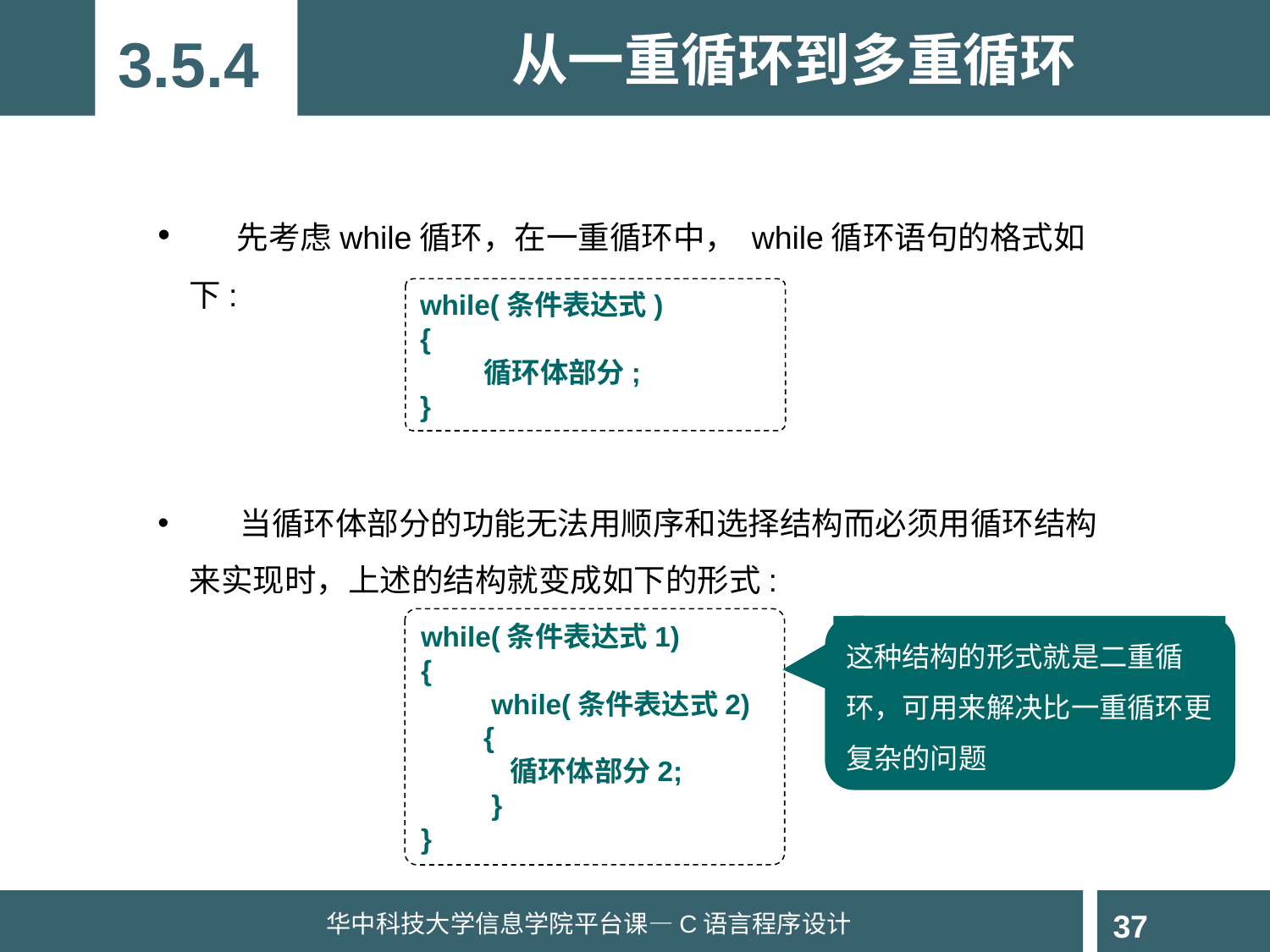

3.5.4
从一重循环到多重循环
     先考虑while循环，在一重循环中， while循环语句的格式如下:

      当循环体部分的功能无法用顺序和选择结构而必须用循环结构来实现时，上述的结构就变成如下的形式:
while(条件表达式)
{
         循环体部分;
}
while(条件表达式1)
{
         while(条件表达式2)
        {
             循环体部分2;
         }
}

这种结构的形式就是二重循环，可用来解决比一重循环更复杂的问题